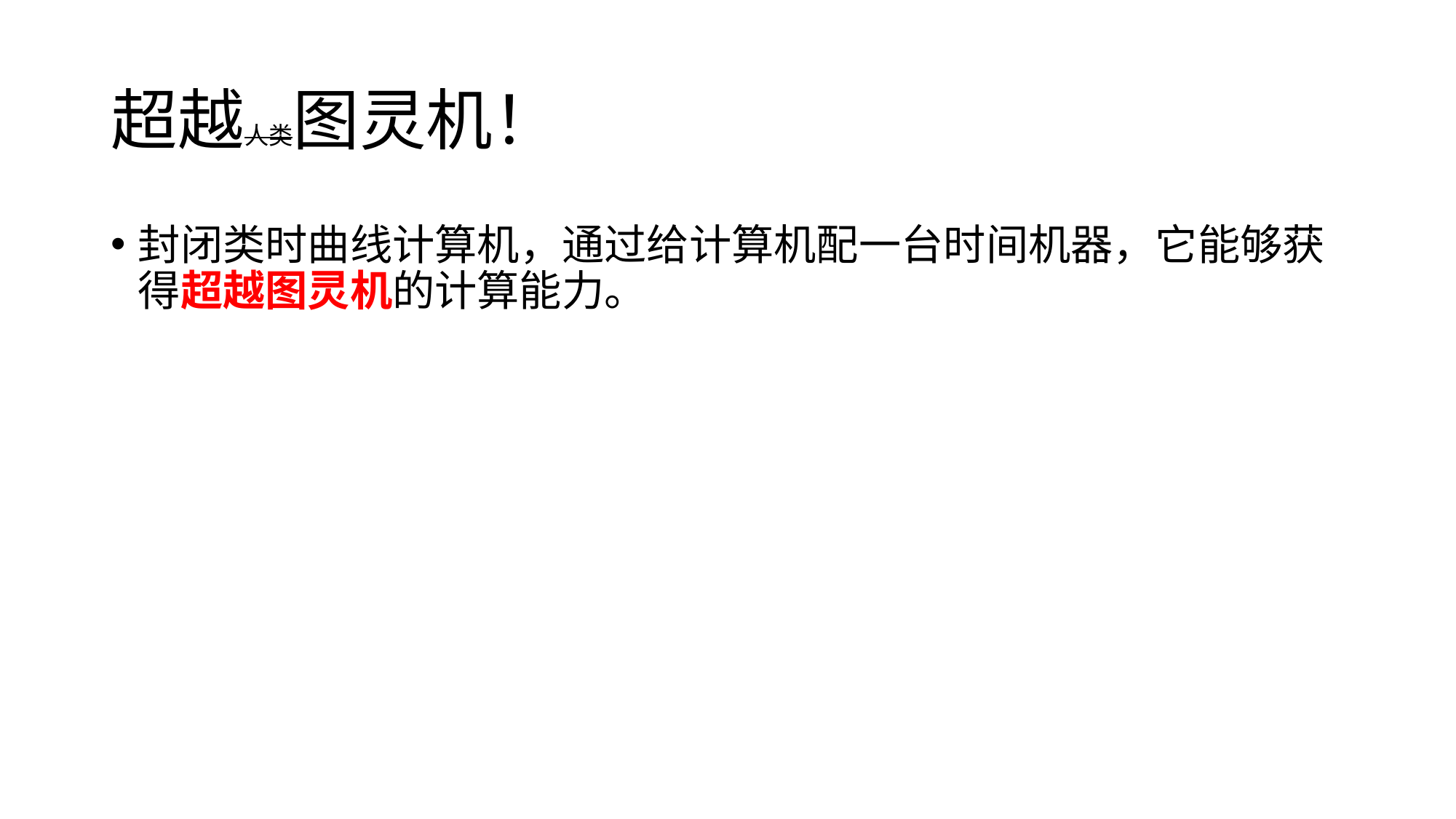

# 超越人类图灵机！
封闭类时曲线计算机，通过给计算机配一台时间机器，它能够获得超越图灵机的计算能力。